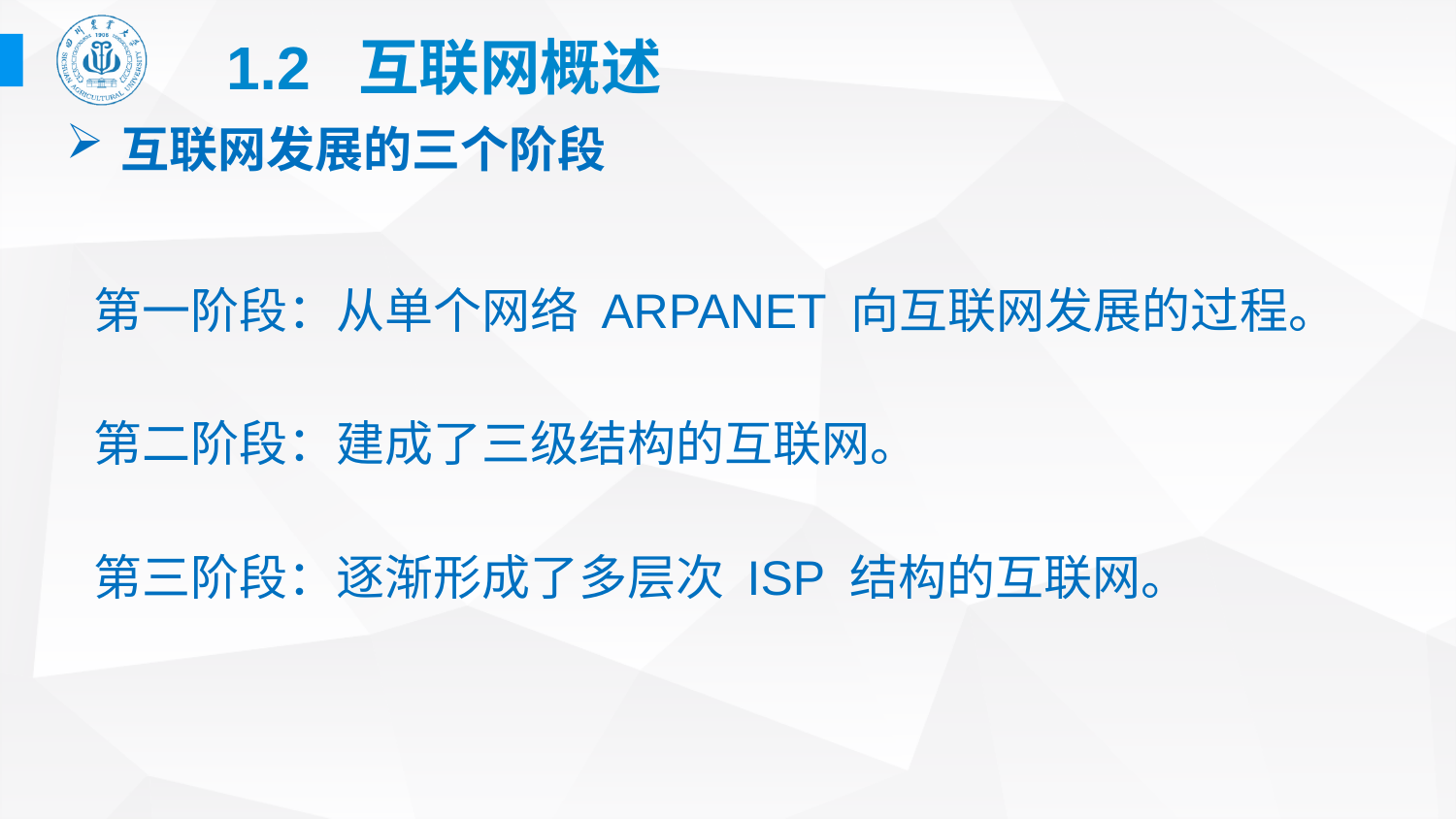

# 1.2  互联网概述
互联网发展的三个阶段
第一阶段：从单个网络 ARPANET 向互联网发展的过程。

第二阶段：建成了三级结构的互联网。

第三阶段：逐渐形成了多层次 ISP 结构的互联网。